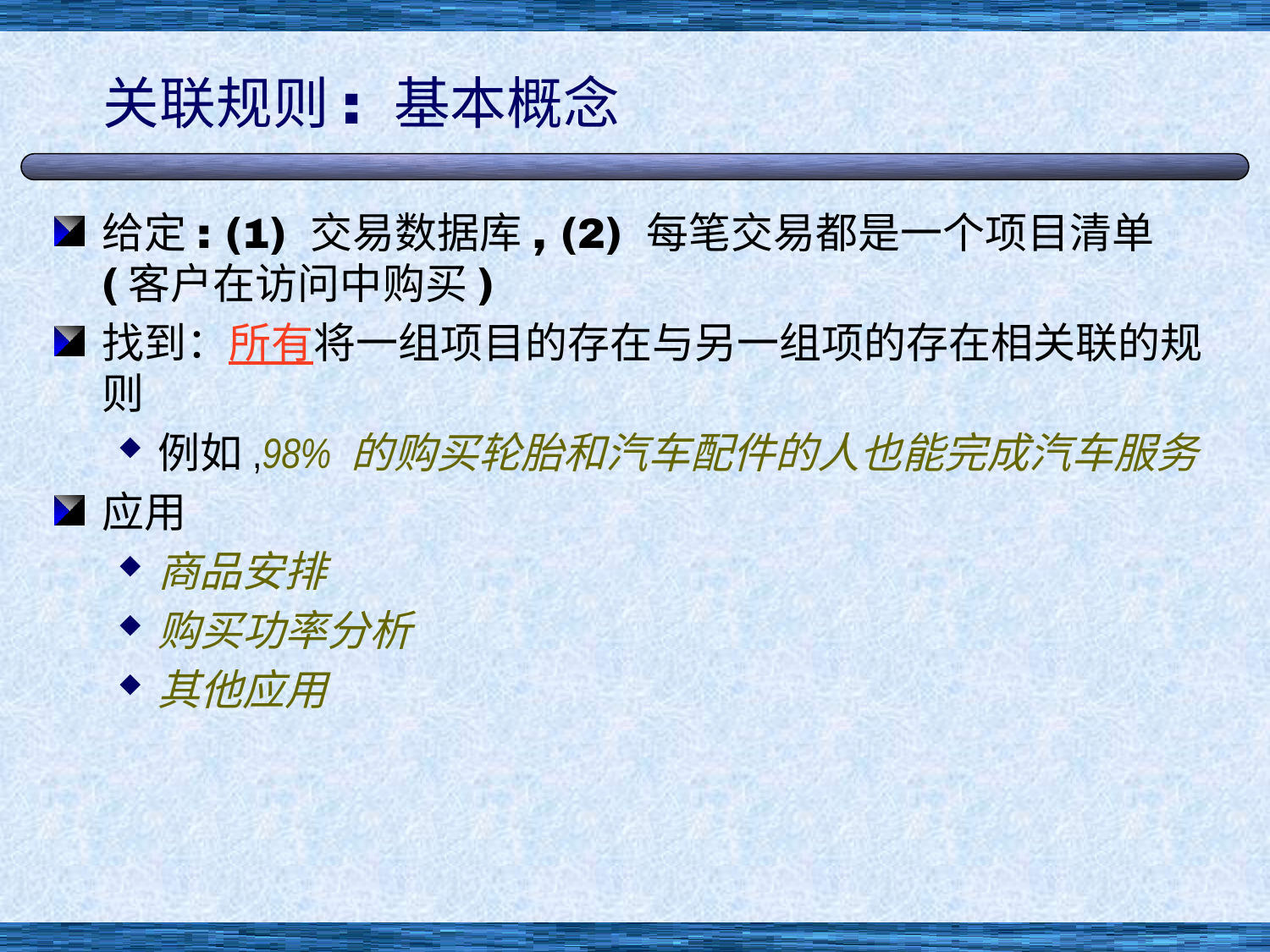

# 关联规则: 基本概念
给定: (1) 交易数据库, (2) 每笔交易都是一个项目清单 (客户在访问中购买)
找到：所有将一组项目的存在与另一组项的存在相关联的规则
例如,98% 的购买轮胎和汽车配件的人也能完成汽车服务
应用
商品安排
购买功率分析
其他应用